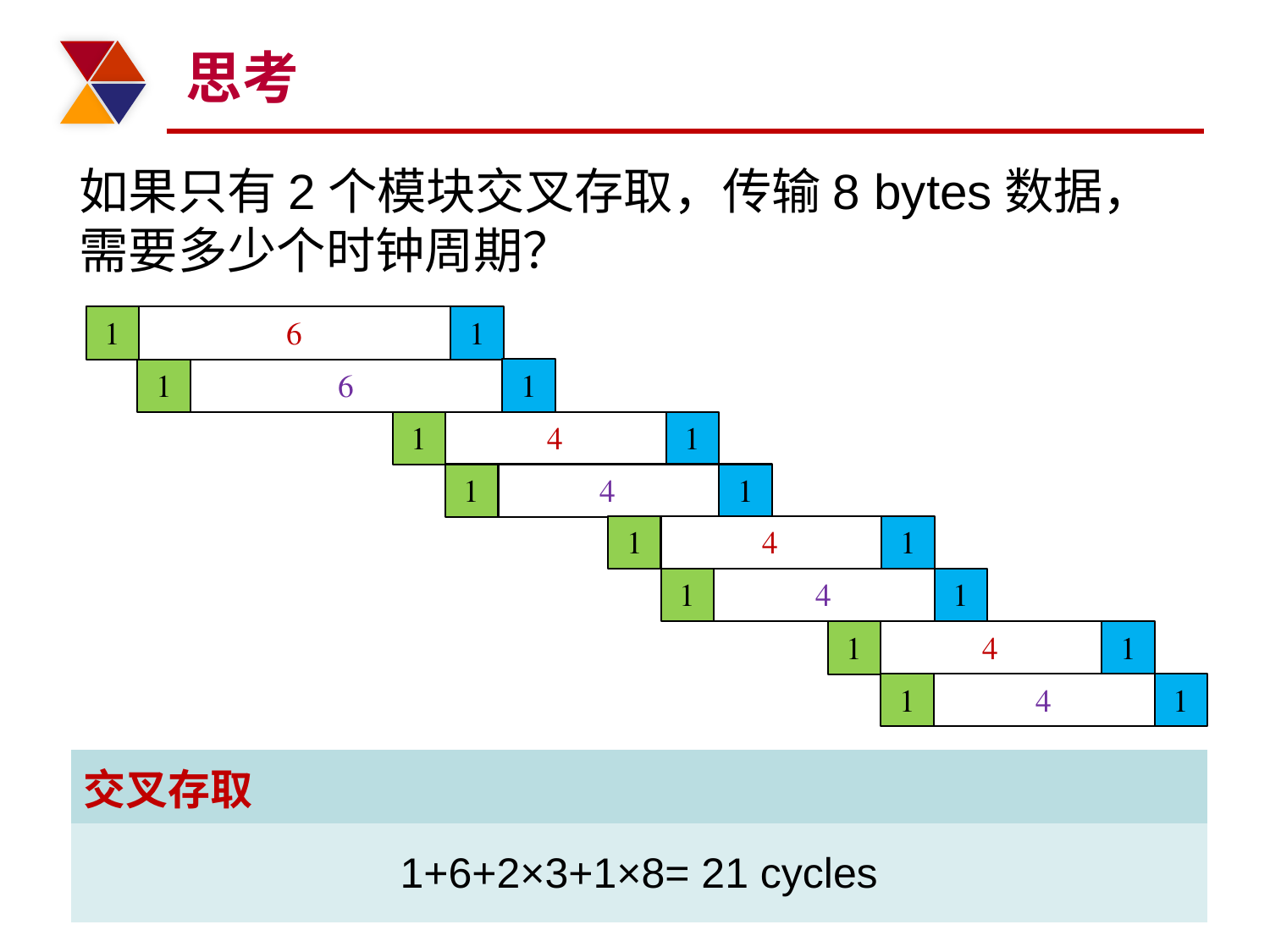

# 思考
如果只有2个模块交叉存取，传输8 bytes数据，需要多少个时钟周期？

1
1
6
1
1
6
1
4
1
1
4
1
1
4
1
1
4
1
1
4
1
1
4
1
| 交叉存取 |
| --- |
| 1+6+2×3+1×8= 21 cycles |